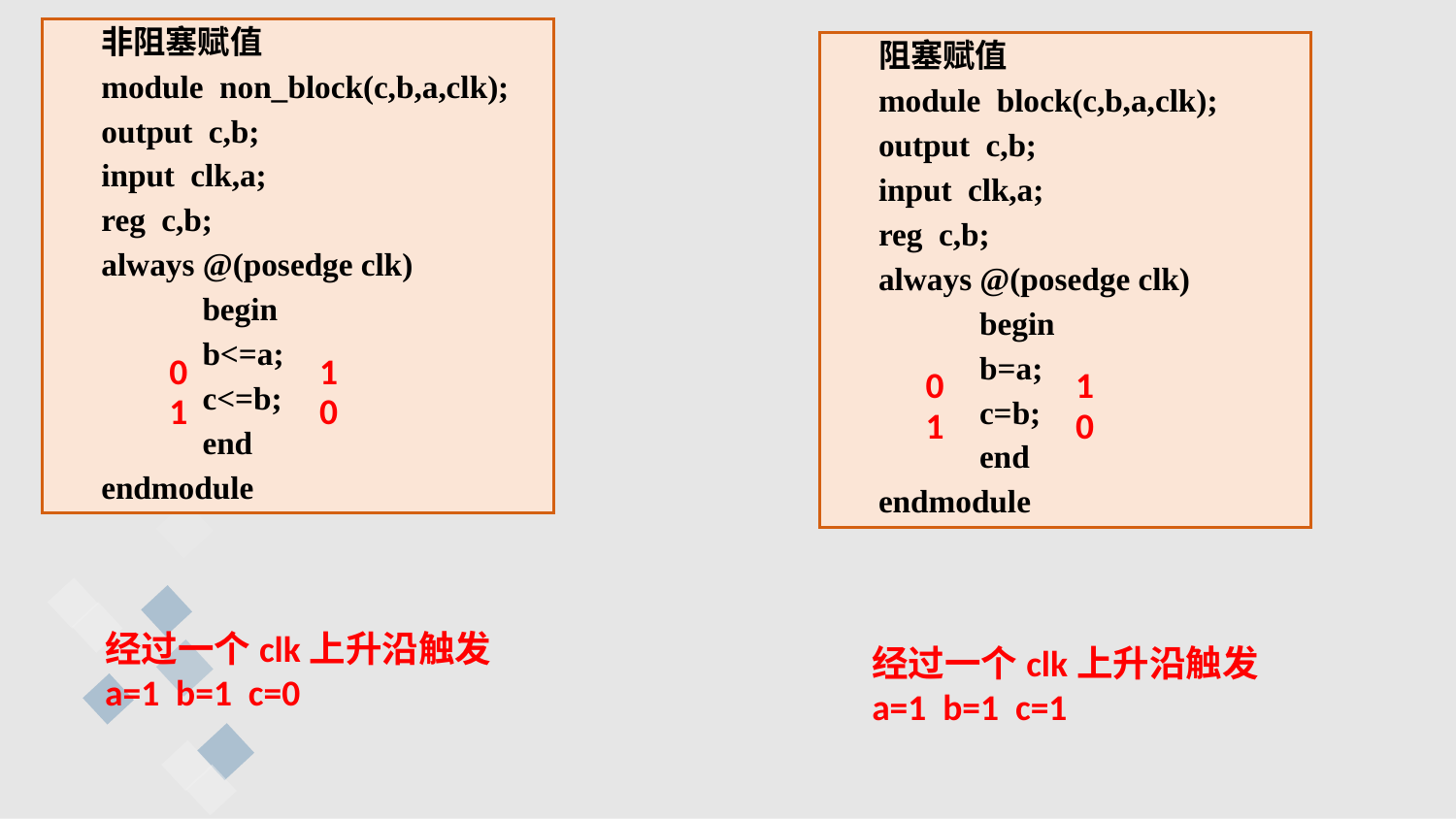

非阻塞赋值
module  non_block(c,b,a,clk);
output  c,b;
input  clk,a;
reg  c,b;
always @(posedge clk)
 	begin
    	b<=a;
    	c<=b;
 	end
endmodule
阻塞赋值
module  block(c,b,a,clk);
output  c,b;
input  clk,a;
reg  c,b;
always @(posedge clk)
  	begin
    	b=a;
    	c=b;
  	end
endmodule
0                1
0                1
1                0
1                0
经过一个clk上升沿触发
a=1  b=1  c=0
经过一个clk上升沿触发
a=1  b=1  c=1